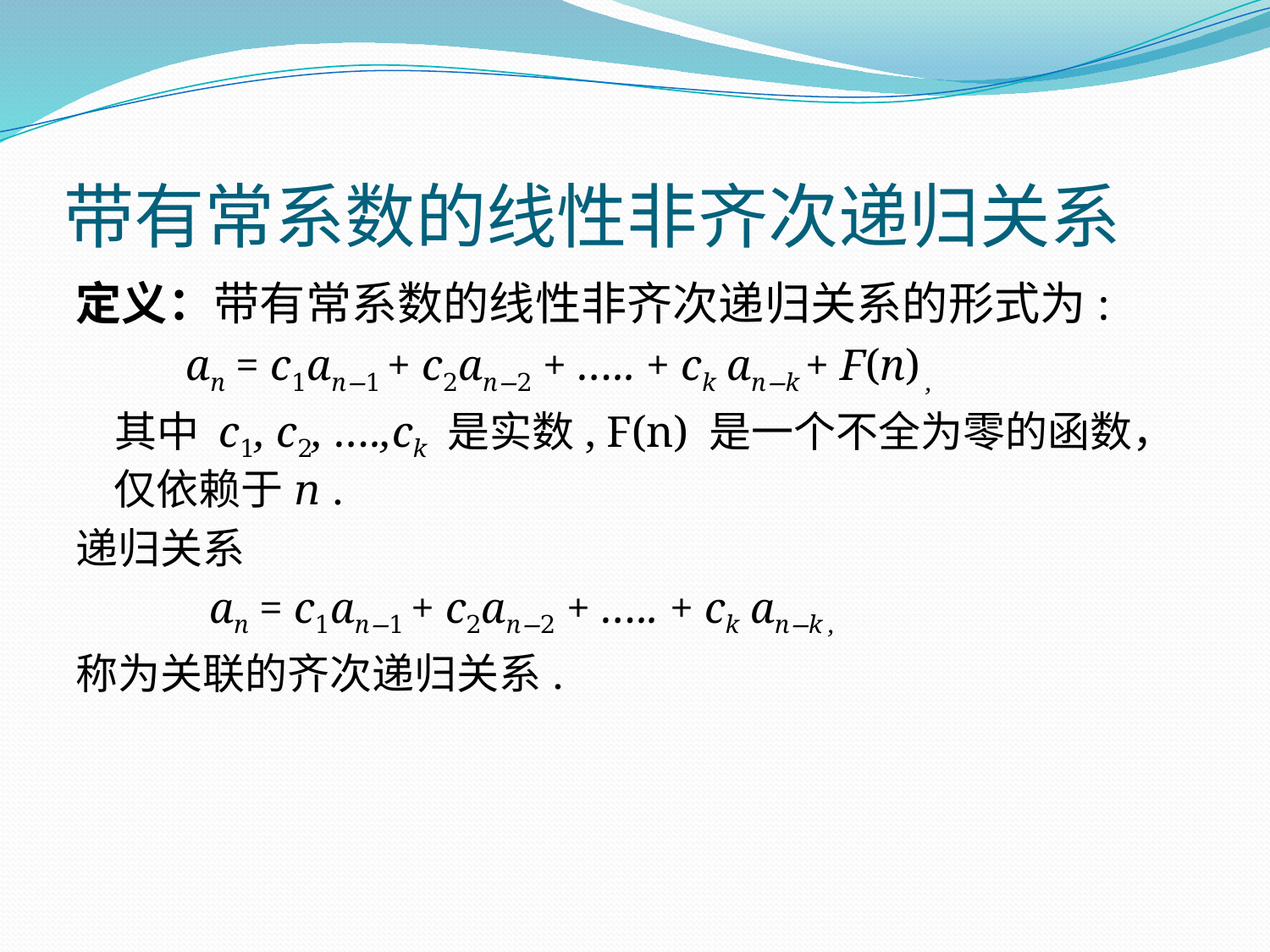

# 带有常系数的线性非齐次递归关系
定义：带有常系数的线性非齐次递归关系的形式为:
          an = c1an−1 + c2an−2 + ….. + ck an−k + F(n) ,
   其中 c1, c2, ….,ck 是实数, F(n) 是一个不全为零的函数，仅依赖于 𝑛.
递归关系
          an = c1an−1 + c2an−2 + ….. + ck an−k ,
称为关联的齐次递归关系.